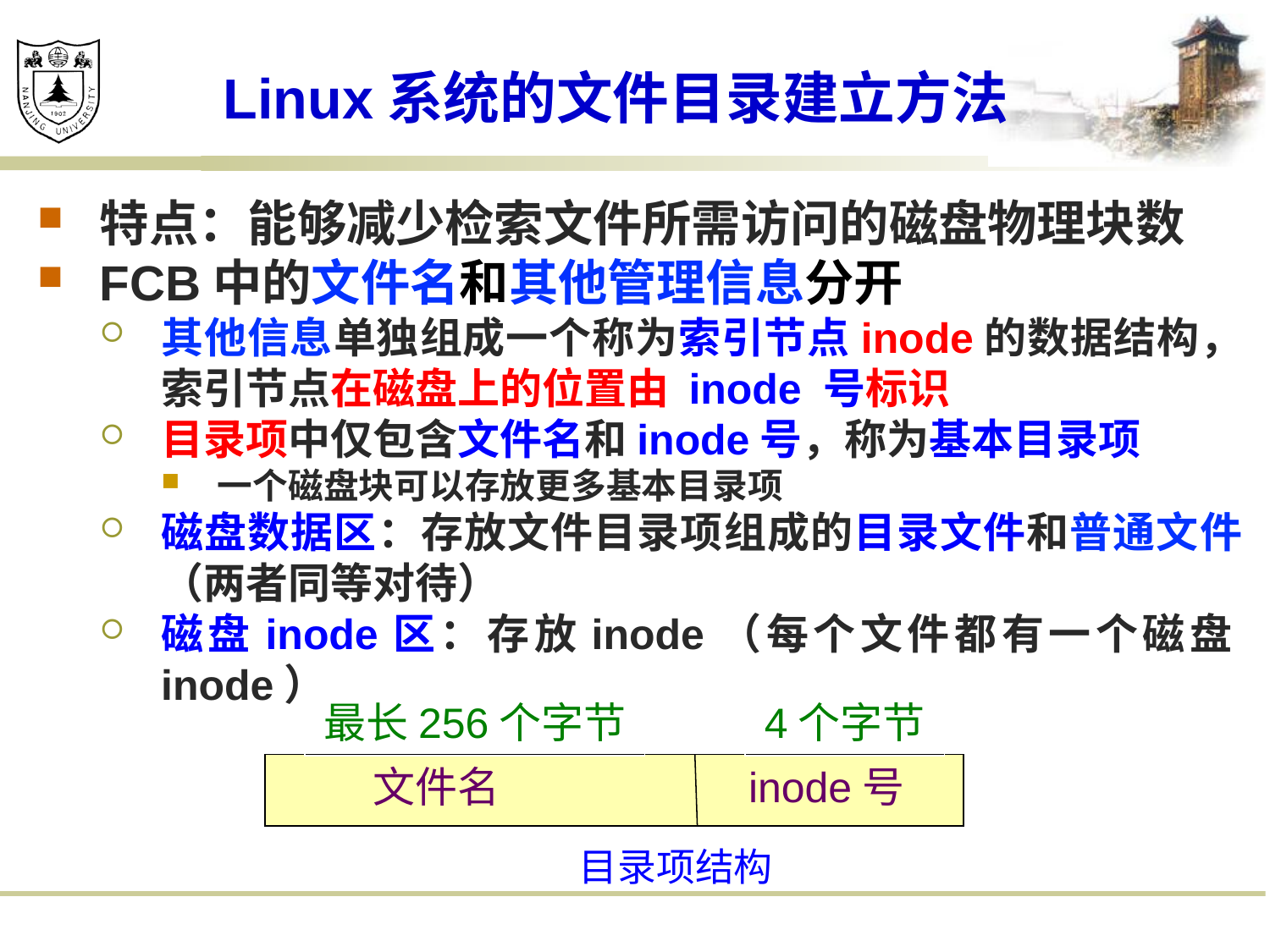

# Linux系统的文件目录建立方法
特点：能够减少检索文件所需访问的磁盘物理块数
FCB中的文件名和其他管理信息分开
其他信息单独组成一个称为索引节点inode的数据结构，索引节点在磁盘上的位置由 inode 号标识
目录项中仅包含文件名和inode号，称为基本目录项
一个磁盘块可以存放更多基本目录项
磁盘数据区：存放文件目录项组成的目录文件和普通文件（两者同等对待）
磁盘inode区：存放inode（每个文件都有一个磁盘inode）

最长256个字节
4个字节
         文件名                         inode号

目录项结构
17